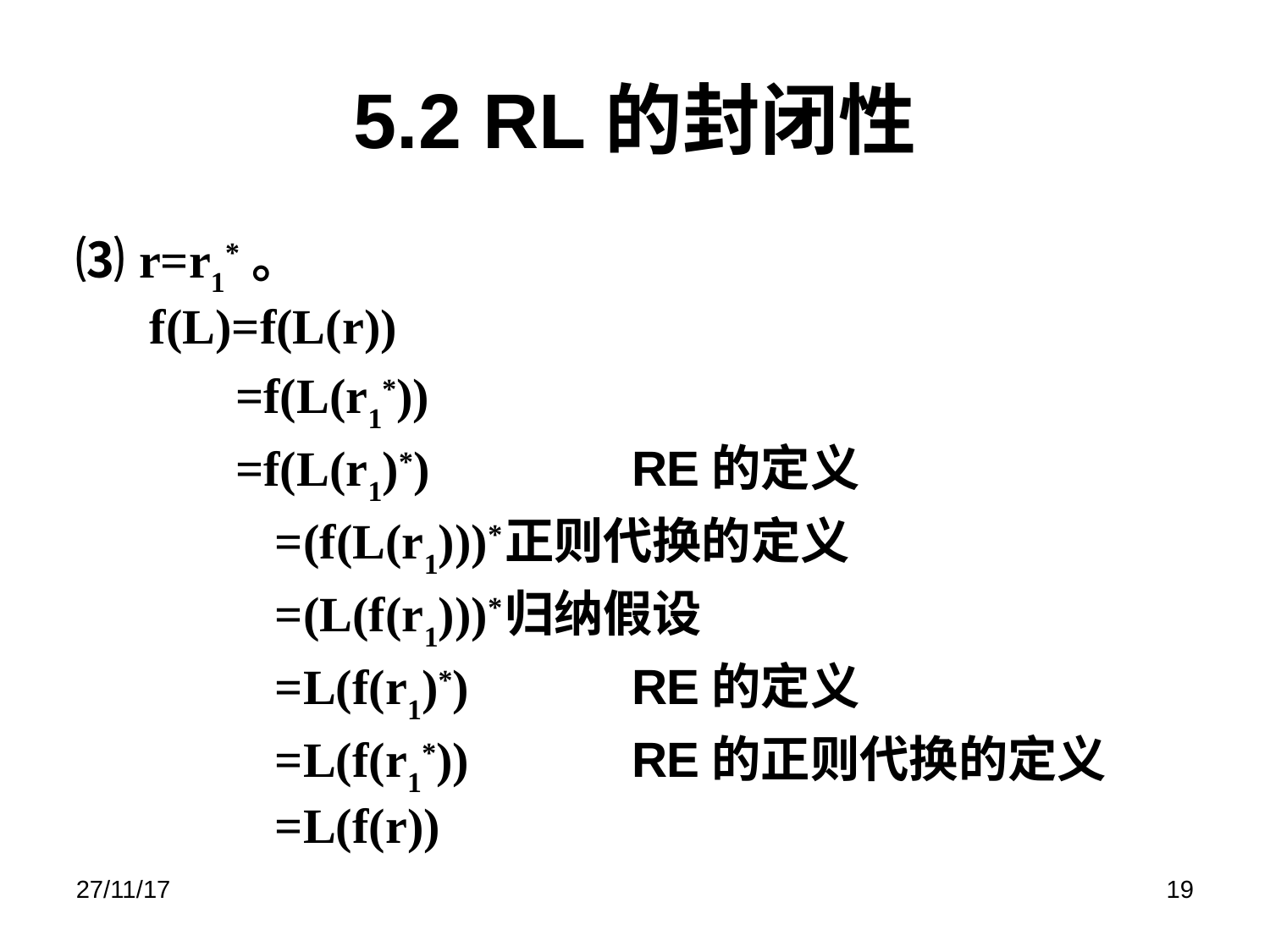

# 5.2 RL的封闭性
⑶ r=r1*。
      f(L)=f(L(r))
             =f(L(r1*))
             =f(L(r1)*)		RE的定义
		  =(f(L(r1)))*	正则代换的定义
		  =(L(f(r1)))*	归纳假设
		  =L(f(r1)*)		RE的定义
		  =L(f(r1*))		RE的正则代换的定义
		  =L(f(r))
27/11/17
19